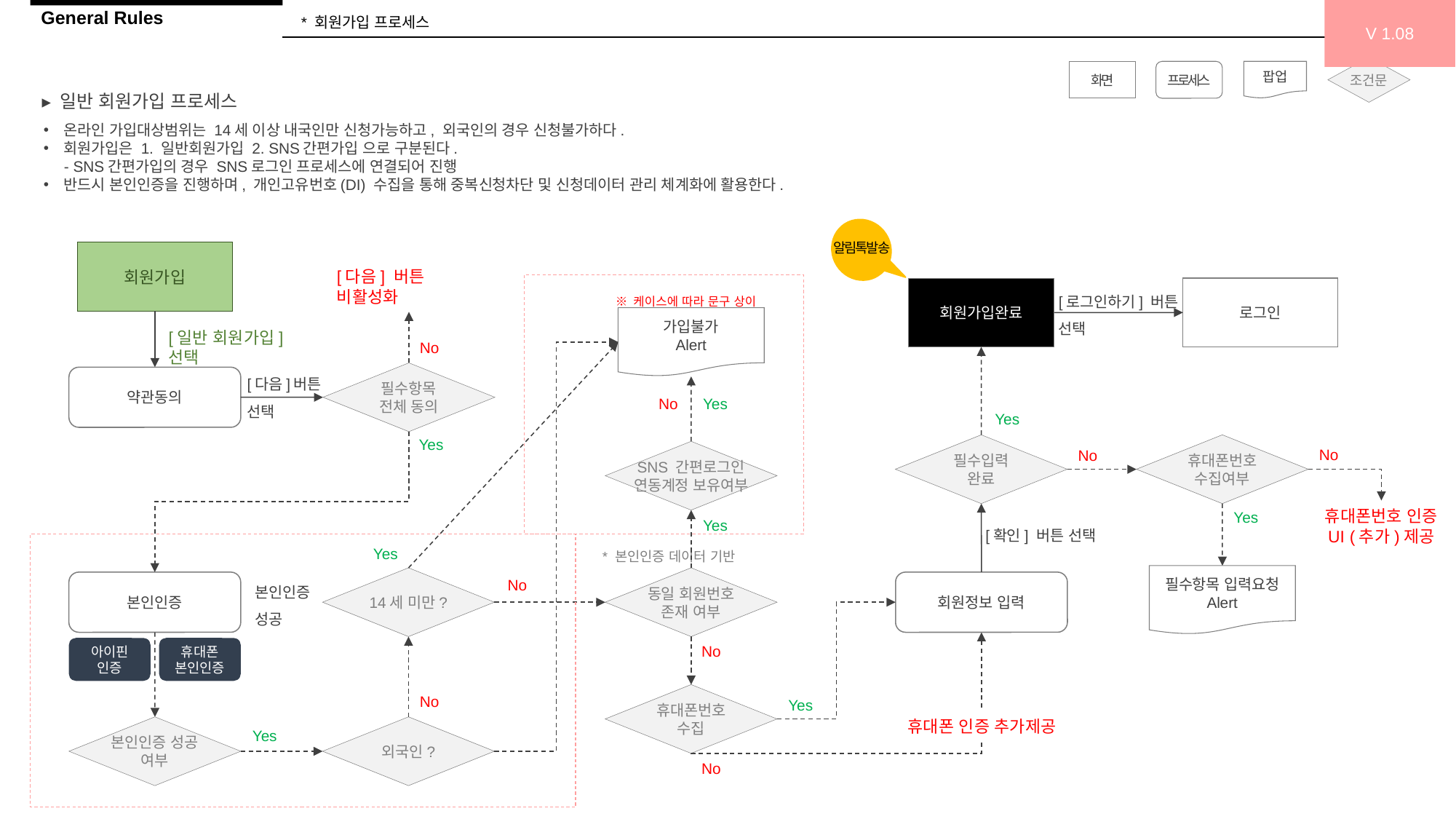

V 1.08
General Rules
* 회원가입 프로세스
조건문
화면
프로세스
팝업
▸ 일반 회원가입 프로세스
온라인 가입대상범위는 14세 이상 내국인만 신청가능하고, 외국인의 경우 신청불가하다.
회원가입은 1. 일반회원가입 2. SNS간편가입 으로 구분된다.
- SNS간편가입의 경우 SNS로그인 프로세스에 연결되어 진행
반드시 본인인증을 진행하며, 개인고유번호(DI) 수집을 통해 중복신청차단 및 신청데이터 관리 체계화에 활용한다.

알림톡발송
회원가입
[다음] 버튼 비활성화

[로그인하기] 버튼
선택
회원가입완료
로그인
※ 케이스에 따라 문구 상이
가입불가
Alert
[일반 회원가입] 선택
No
[다음]버튼
선택
필수항목
전체 동의
약관동의
No
Yes
Yes
Yes
필수입력
완료
휴대폰번호
수집여부
No
No
SNS 간편로그인
연동계정 보유여부
휴대폰번호 인증
UI (추가)제공
Yes
Yes
[확인] 버튼 선택

* 본인인증 데이터 기반
Yes
필수항목 입력요청
Alert
14세 미만?
동일 회원번호
존재 여부
본인인증
성공
No
본인인증
회원정보 입력
No
아이핀
인증
휴대폰
본인인증
휴대폰번호
수집
No
Yes
휴대폰 인증 추가제공
본인인증 성공
여부
외국인?
Yes
No